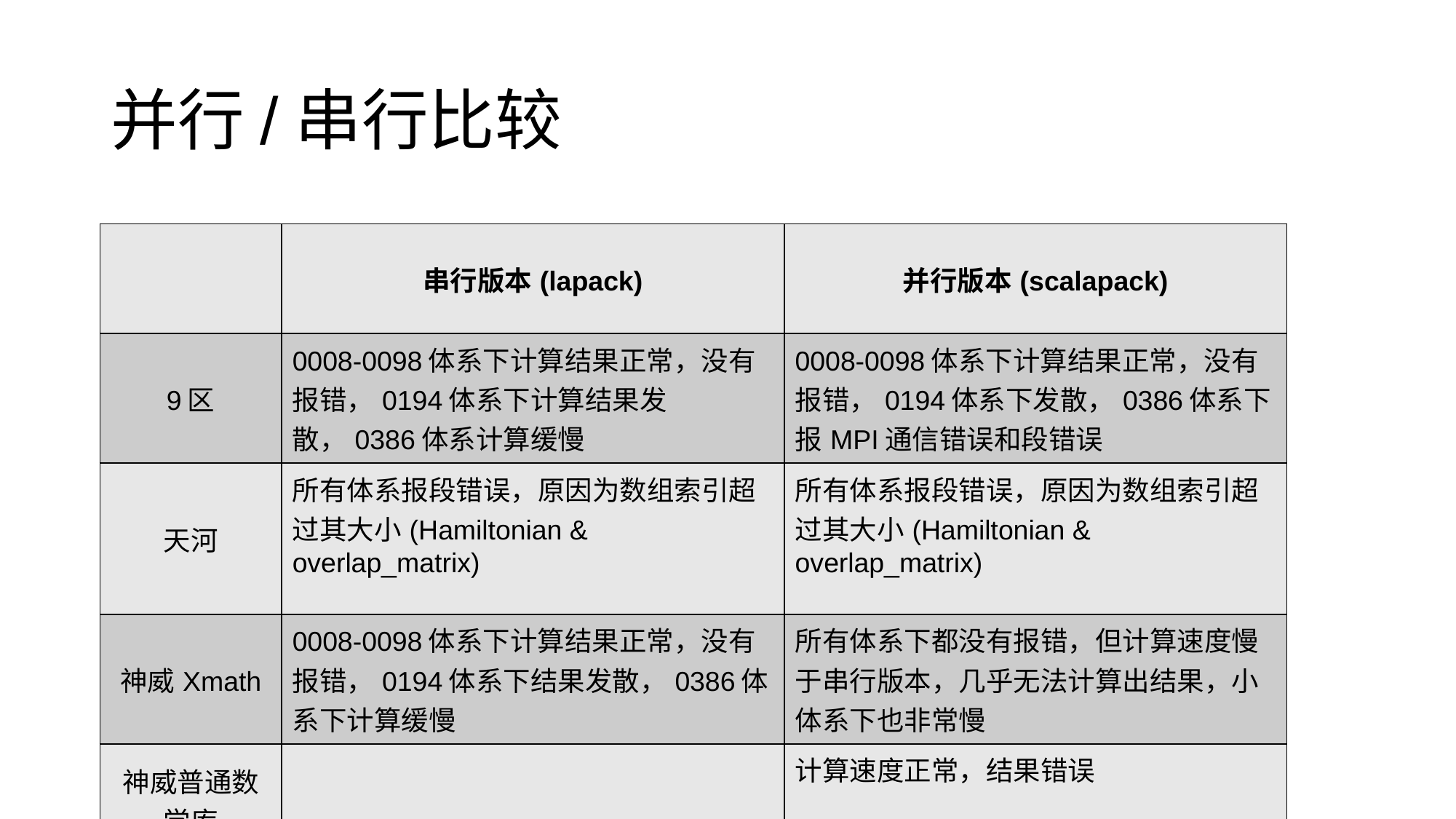

# 并行/串行比较
|  | 串行版本(lapack) | 并行版本(scalapack) |
| --- | --- | --- |
| 9区 | 0008-0098体系下计算结果正常，没有报错，0194体系下计算结果发散，0386体系计算缓慢 | 0008-0098体系下计算结果正常，没有报错，0194体系下发散，0386体系下报MPI通信错误和段错误 |
| 天河 | 所有体系报段错误，原因为数组索引超过其大小(Hamiltonian & overlap\_matrix) | 所有体系报段错误，原因为数组索引超过其大小(Hamiltonian & overlap\_matrix) |
| 神威Xmath | 0008-0098体系下计算结果正常，没有报错，0194体系下结果发散，0386体系下计算缓慢 | 所有体系下都没有报错，但计算速度慢于串行版本，几乎无法计算出结果，小体系下也非常慢 |
| 神威普通数学库 |  | 计算速度正常，结果错误 |